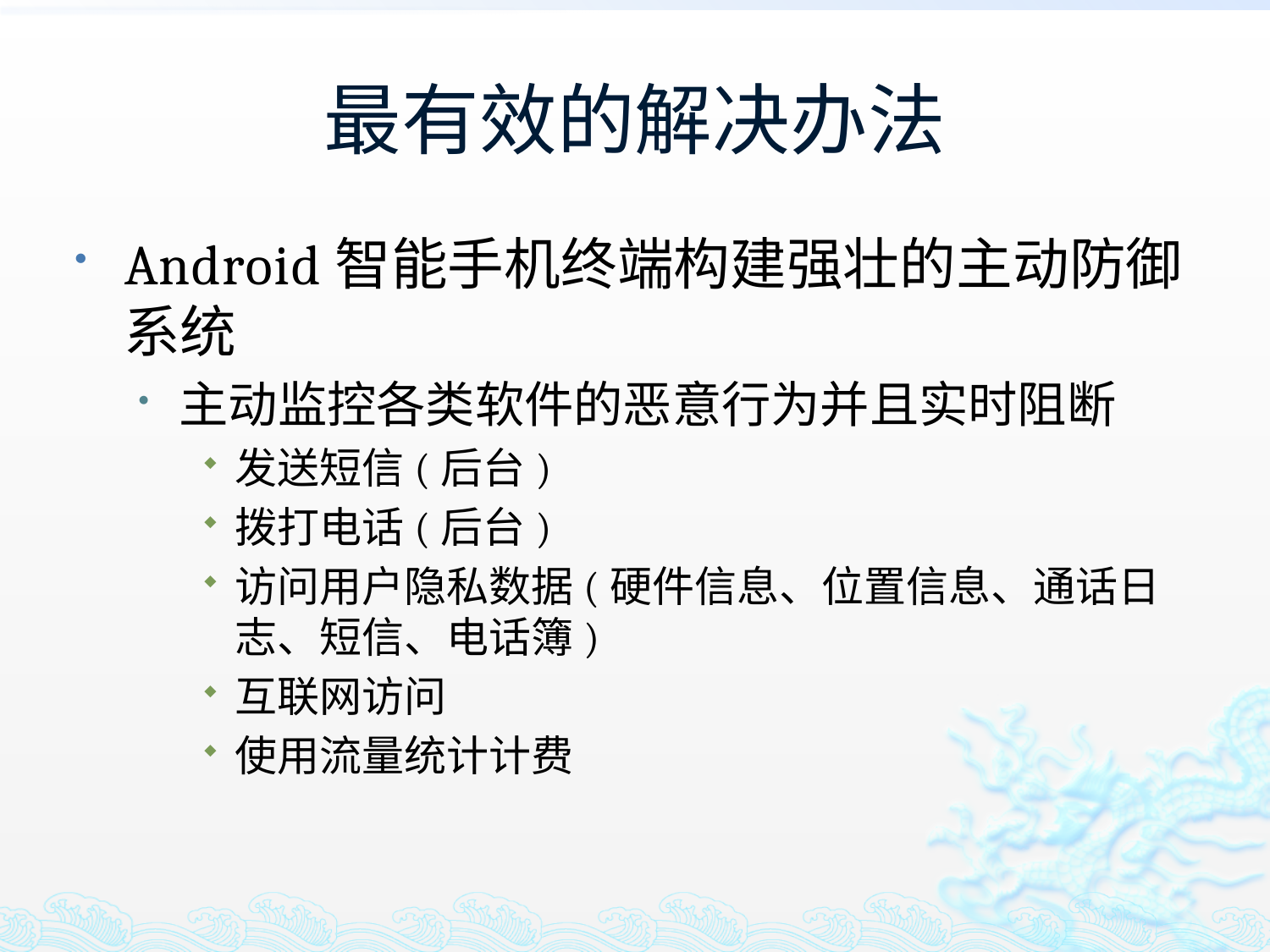

# 最有效的解决办法
Android智能手机终端构建强壮的主动防御系统
主动监控各类软件的恶意行为并且实时阻断
发送短信(后台)
拨打电话(后台)
访问用户隐私数据(硬件信息、位置信息、通话日志、短信、电话簿)
互联网访问
使用流量统计计费